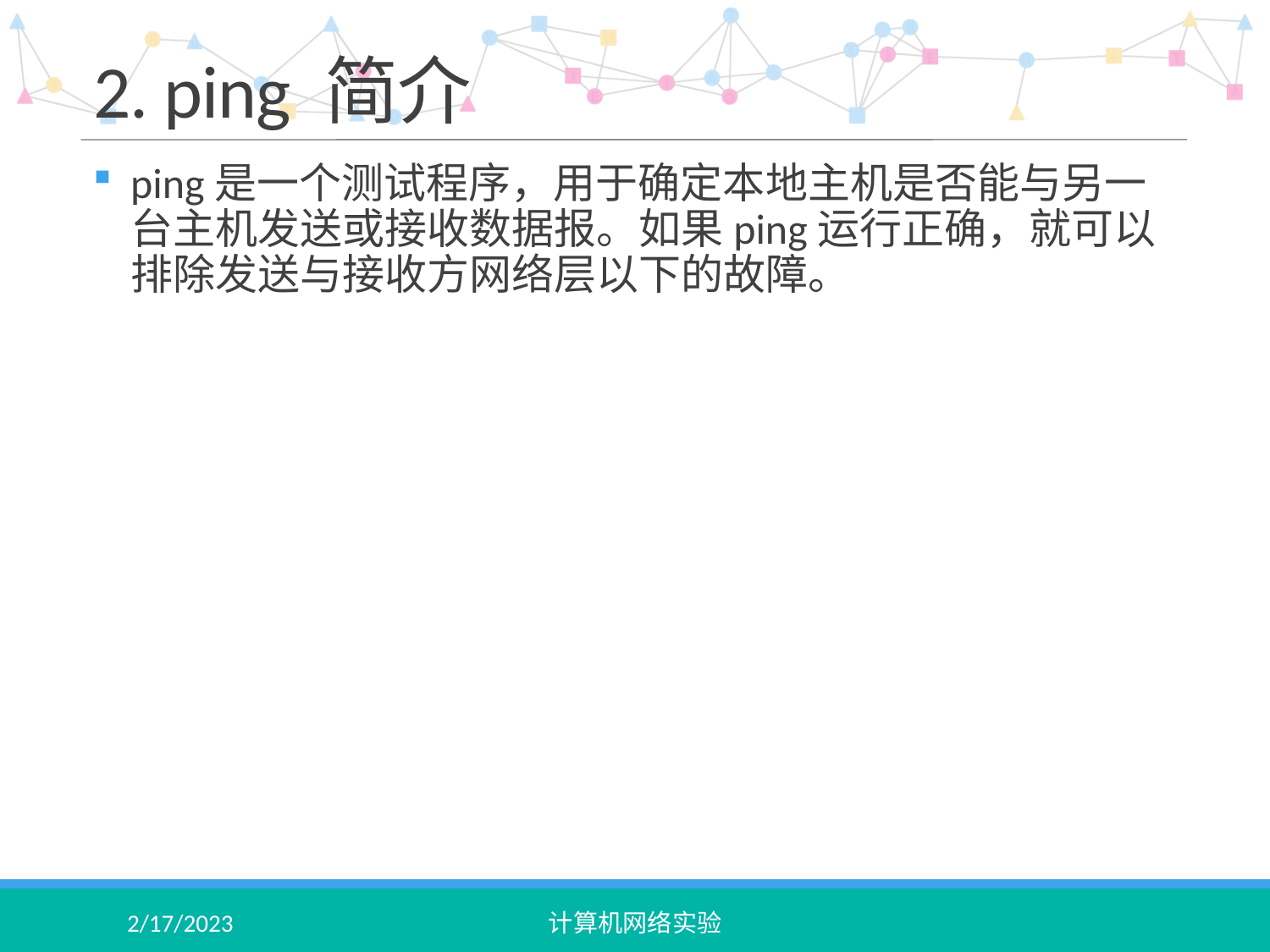

# 2. ping 简介
ping是一个测试程序，用于确定本地主机是否能与另一台主机发送或接收数据报。如果ping运行正确，就可以排除发送与接收方网络层以下的故障。

2/17/2023
计算机网络实验
11